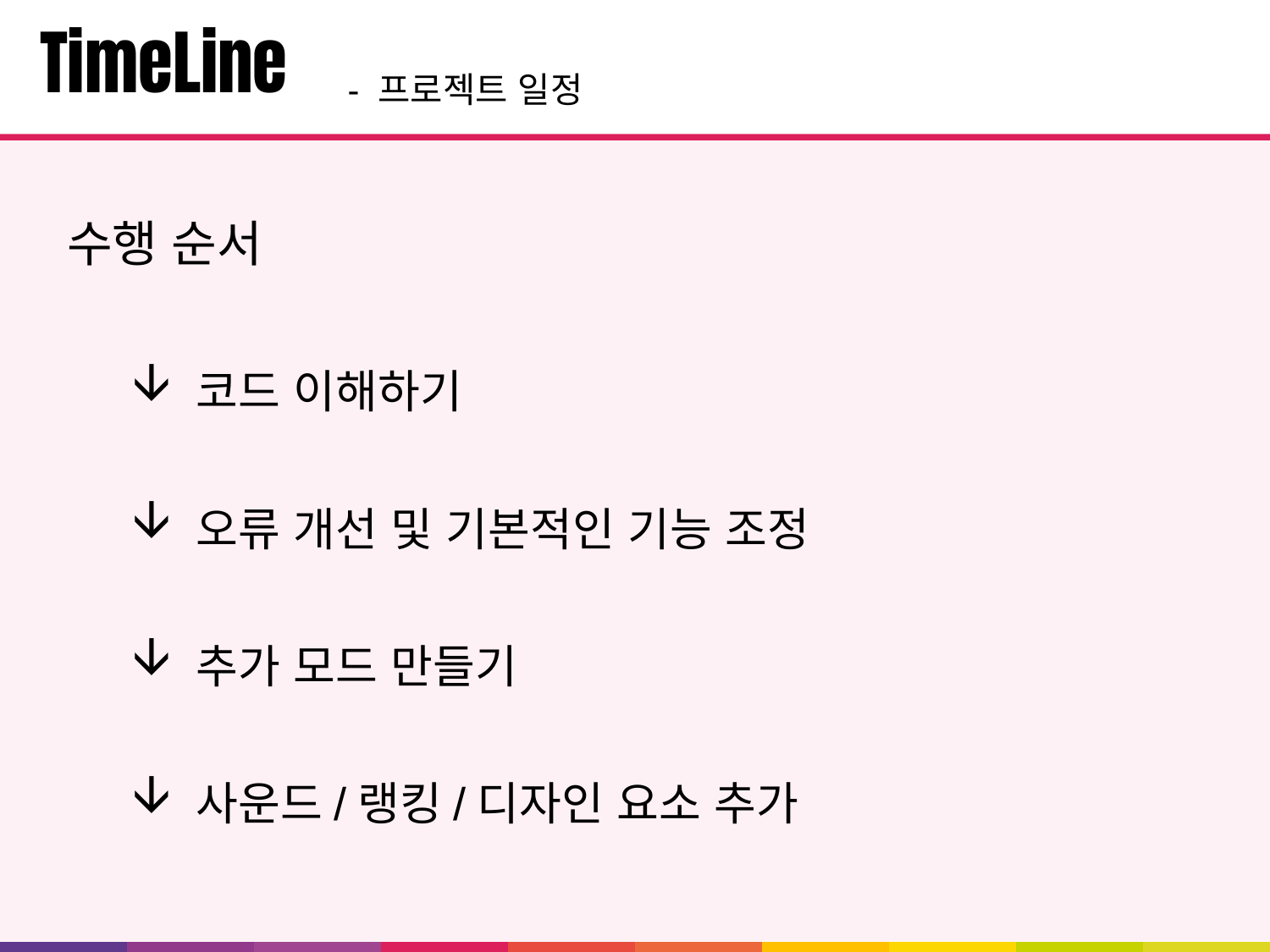

TimeLine
- 프로젝트 일정

수행 순서
 코드 이해하기
 오류 개선 및 기본적인 기능 조정
 추가 모드 만들기
 사운드/랭킹/디자인 요소 추가